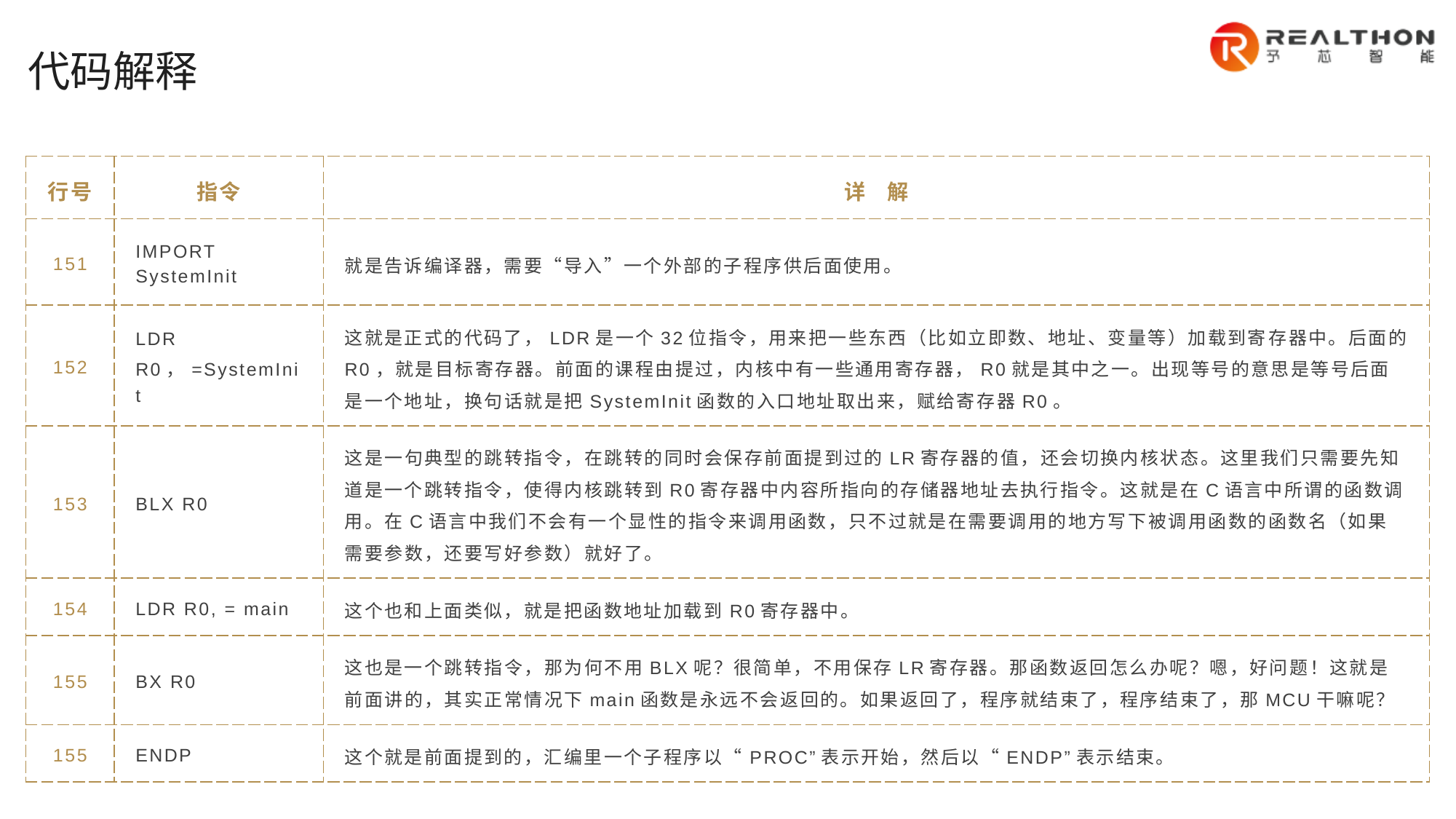

代码解释
| 行号 | 指令 | 详 解 |
| --- | --- | --- |
| 151 | IMPORT SystemInit | 就是告诉编译器，需要“导入”一个外部的子程序供后面使用。 |
| 152 | LDR R0，=SystemInit | 这就是正式的代码了，LDR是一个32位指令，用来把一些东西（比如立即数、地址、变量等）加载到寄存器中。后面的R0，就是目标寄存器。前面的课程由提过，内核中有一些通用寄存器，R0就是其中之一。出现等号的意思是等号后面是一个地址，换句话就是把SystemInit函数的入口地址取出来，赋给寄存器R0。 |
| 153 | BLX R0 | 这是一句典型的跳转指令，在跳转的同时会保存前面提到过的LR寄存器的值，还会切换内核状态。这里我们只需要先知道是一个跳转指令，使得内核跳转到R0寄存器中内容所指向的存储器地址去执行指令。这就是在C语言中所谓的函数调用。在C语言中我们不会有一个显性的指令来调用函数，只不过就是在需要调用的地方写下被调用函数的函数名（如果需要参数，还要写好参数）就好了。 |
| 154 | LDR R0, = main | 这个也和上面类似，就是把函数地址加载到R0寄存器中。 |
| 155 | BX R0 | 这也是一个跳转指令，那为何不用BLX呢？很简单，不用保存LR寄存器。那函数返回怎么办呢？嗯，好问题！这就是前面讲的，其实正常情况下main函数是永远不会返回的。如果返回了，程序就结束了，程序结束了，那MCU干嘛呢？ |
| 155 | ENDP | 这个就是前面提到的，汇编里一个子程序以“PROC”表示开始，然后以“ENDP”表示结束。 |